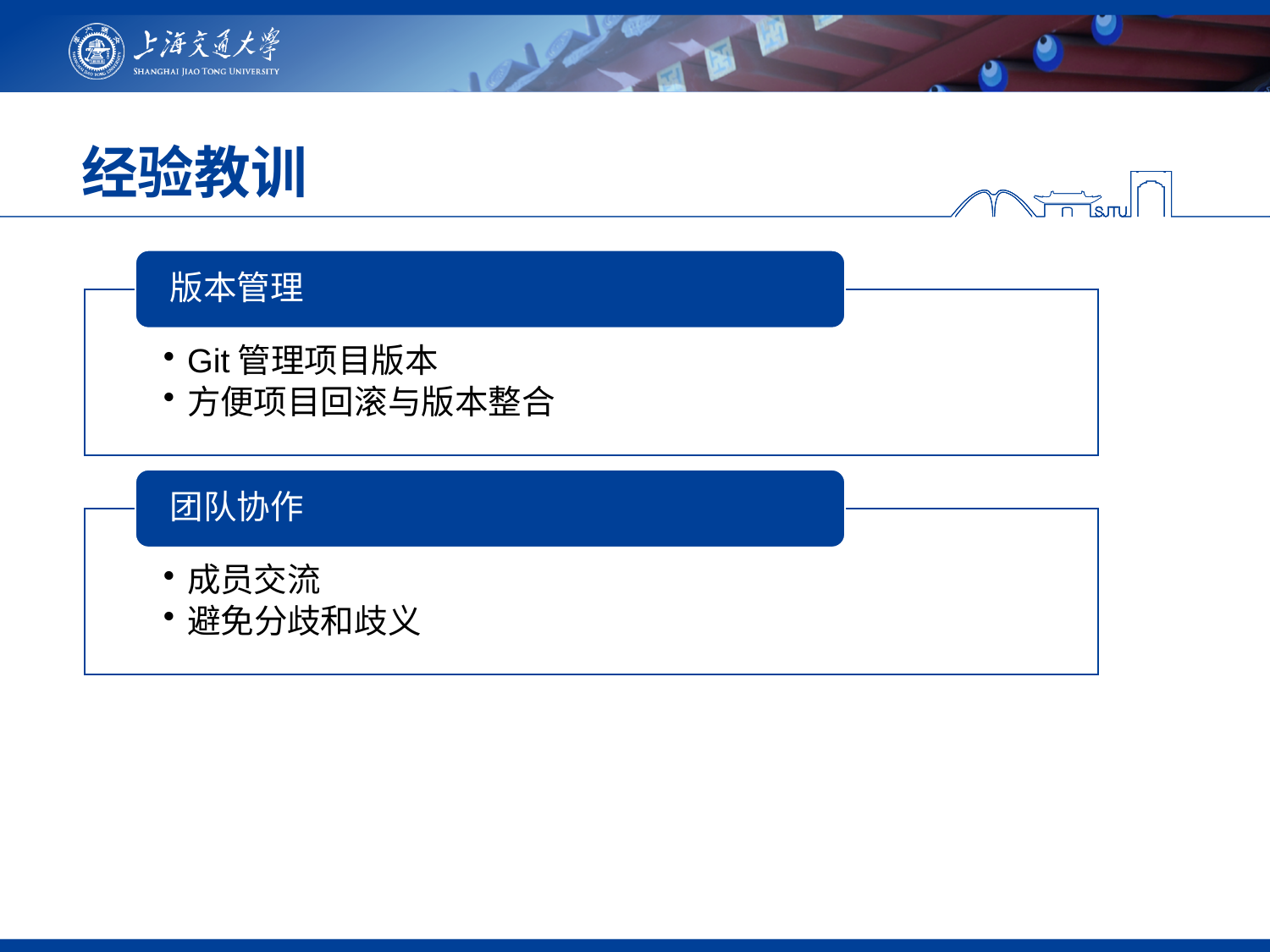

# 经验教训
Git管理项目版本
方便项目回滚与版本整合
版本管理
成员交流
避免分歧和歧义
团队协作